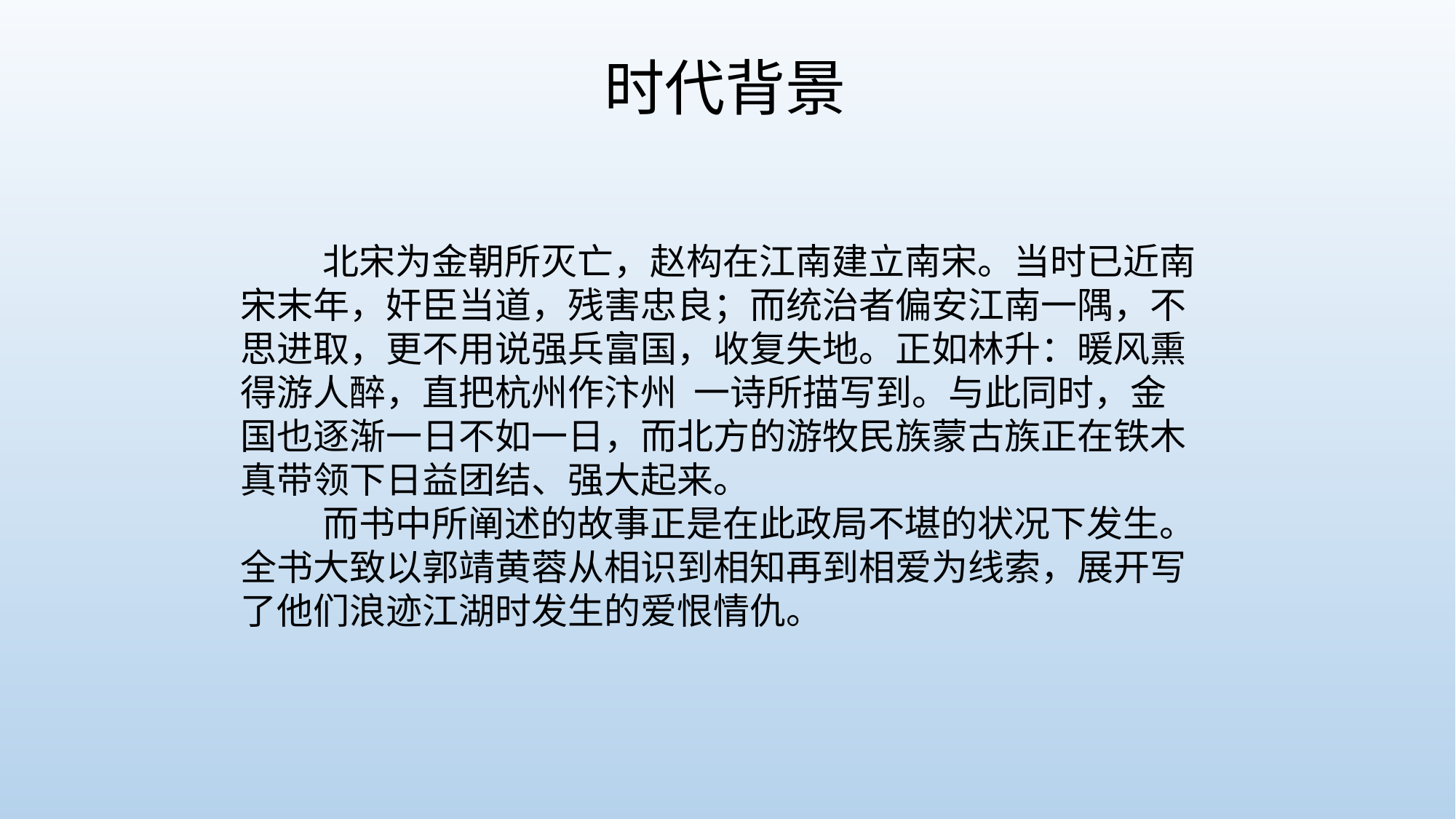

时代背景

         北宋为金朝所灭亡，赵构在江南建立南宋。当时已近南宋末年，奸臣当道，残害忠良；而统治者偏安江南一隅，不思进取，更不用说强兵富国，收复失地。正如林升：暖风熏得游人醉，直把杭州作汴州  一诗所描写到。与此同时，金国也逐渐一日不如一日，而北方的游牧民族蒙古族正在铁木真带领下日益团结、强大起来。
         而书中所阐述的故事正是在此政局不堪的状况下发生。全书大致以郭靖黄蓉从相识到相知再到相爱为线索，展开写了他们浪迹江湖时发生的爱恨情仇。